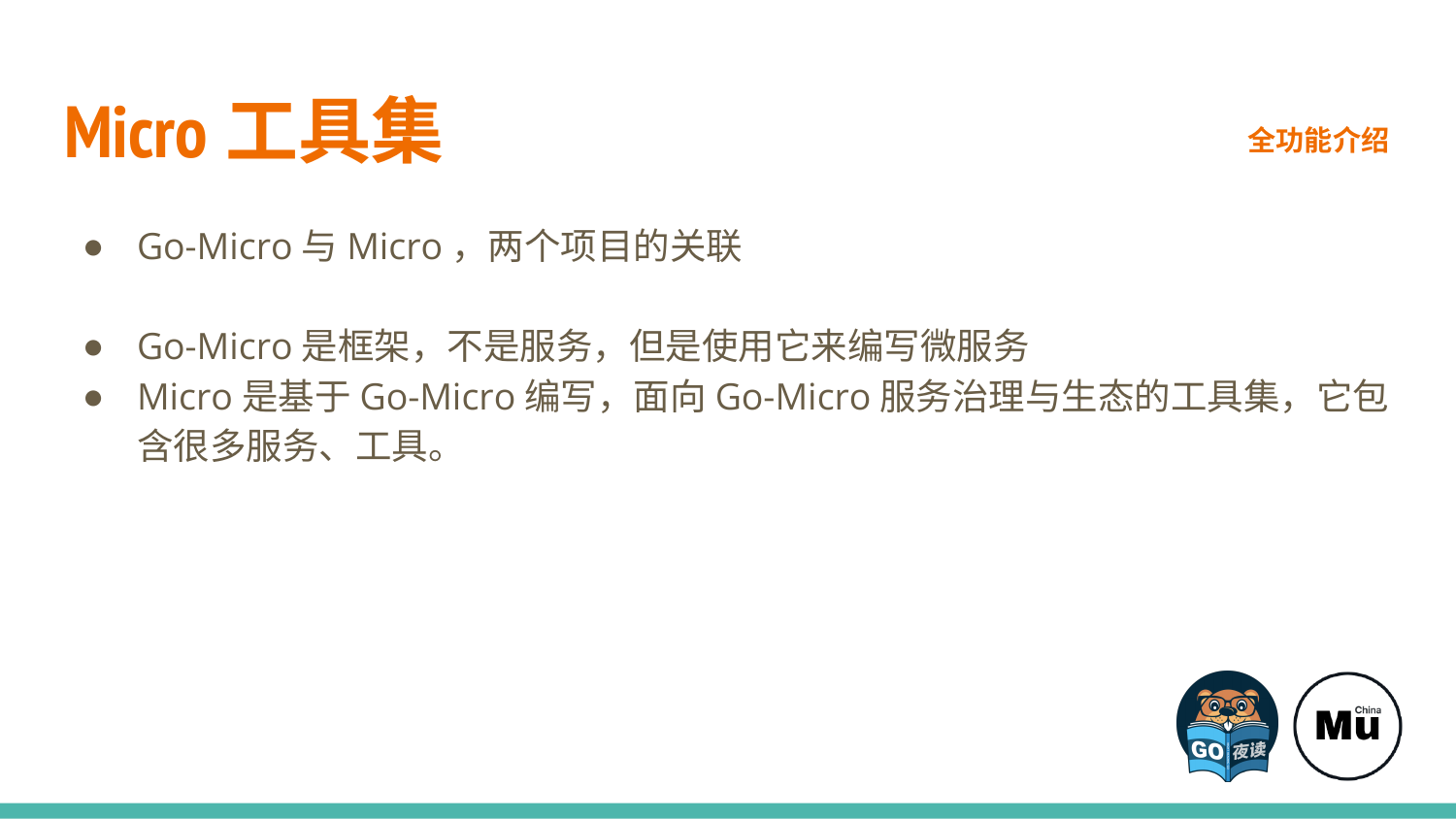

# Micro工具集
全功能介绍
Go-Micro与Micro，两个项目的关联

Go-Micro是框架，不是服务，但是使用它来编写微服务
Micro是基于Go-Micro编写，面向Go-Micro服务治理与生态的工具集，它包含很多服务、工具。